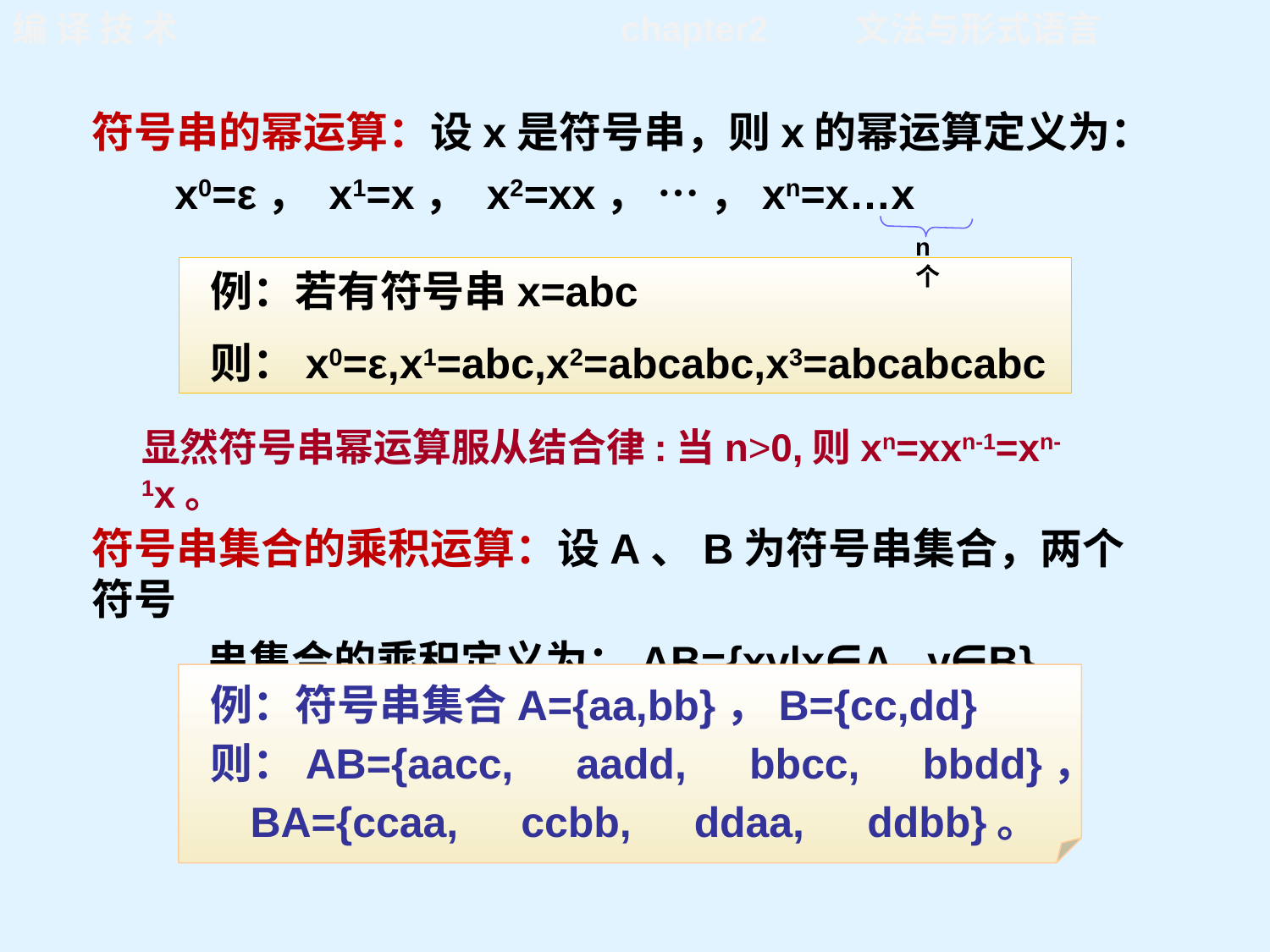

编 译 技 术                                                      chapter2        文法与形式语言
符号串的幂运算：设x是符号串，则x的幂运算定义为：
       x0=ε， x1=x， x2=xx， … ，xn=x…x

n个
 例：若有符号串x=abc
 则：x0=ε,x1=abc,x2=abcabc,x3=abcabcabc
显然符号串幂运算服从结合律:当n>0,则xn=xxn-1=xn-1x。
符号串集合的乘积运算：设A、B为符号串集合，两个符号
           串集合的乘积定义为：AB={xy|x∈A , y∈B}
 例：符号串集合A={aa,bb}，B={cc,dd}
 则：AB={aacc,　aadd,　bbcc,　bbdd}，
     BA={ccaa,　ccbb,　ddaa,　ddbb}。